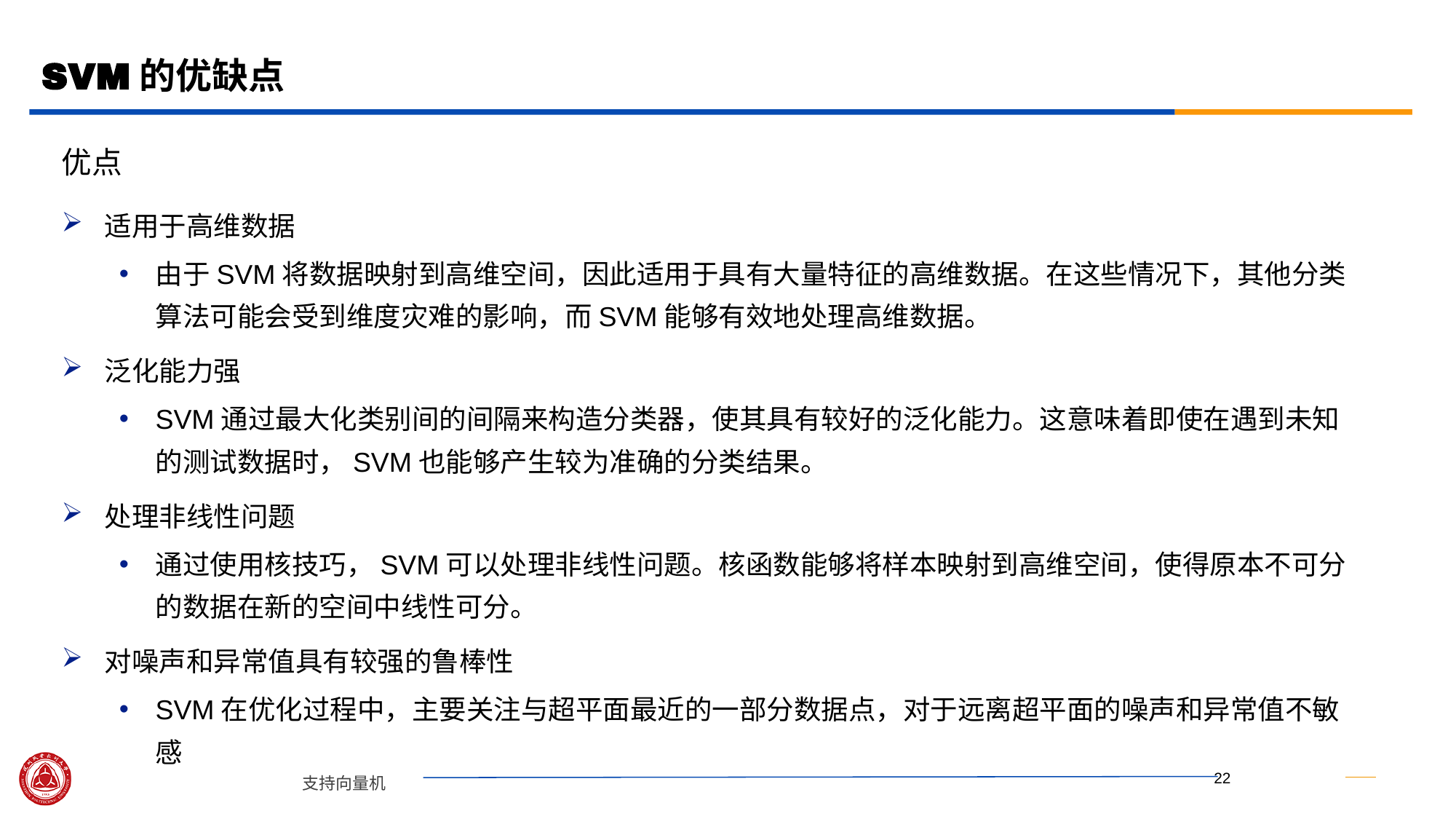

# SVM的优缺点
优点
适用于高维数据
由于SVM将数据映射到高维空间，因此适用于具有大量特征的高维数据。在这些情况下，其他分类算法可能会受到维度灾难的影响，而SVM能够有效地处理高维数据。
泛化能力强
SVM通过最大化类别间的间隔来构造分类器，使其具有较好的泛化能力。这意味着即使在遇到未知的测试数据时，SVM也能够产生较为准确的分类结果。
处理非线性问题
通过使用核技巧，SVM可以处理非线性问题。核函数能够将样本映射到高维空间，使得原本不可分的数据在新的空间中线性可分。
对噪声和异常值具有较强的鲁棒性
SVM在优化过程中，主要关注与超平面最近的一部分数据点，对于远离超平面的噪声和异常值不敏感